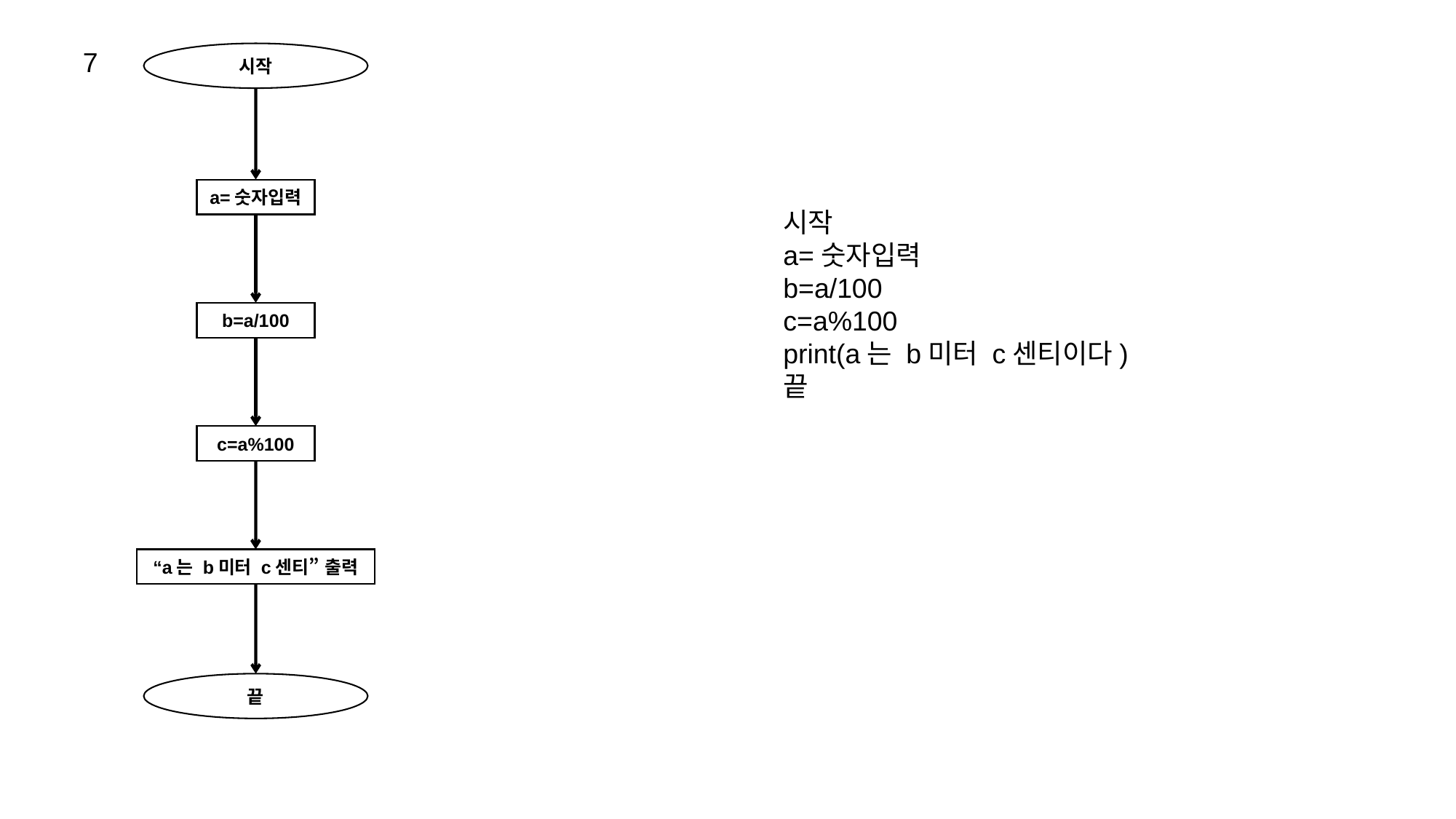

7
시작
a=숫자입력
시작
a=숫자입력
b=a/100
c=a%100
print(a는 b미터 c센티이다)
끝
b=a/100
c=a%100
“a는 b미터 c센티” 출력
끝